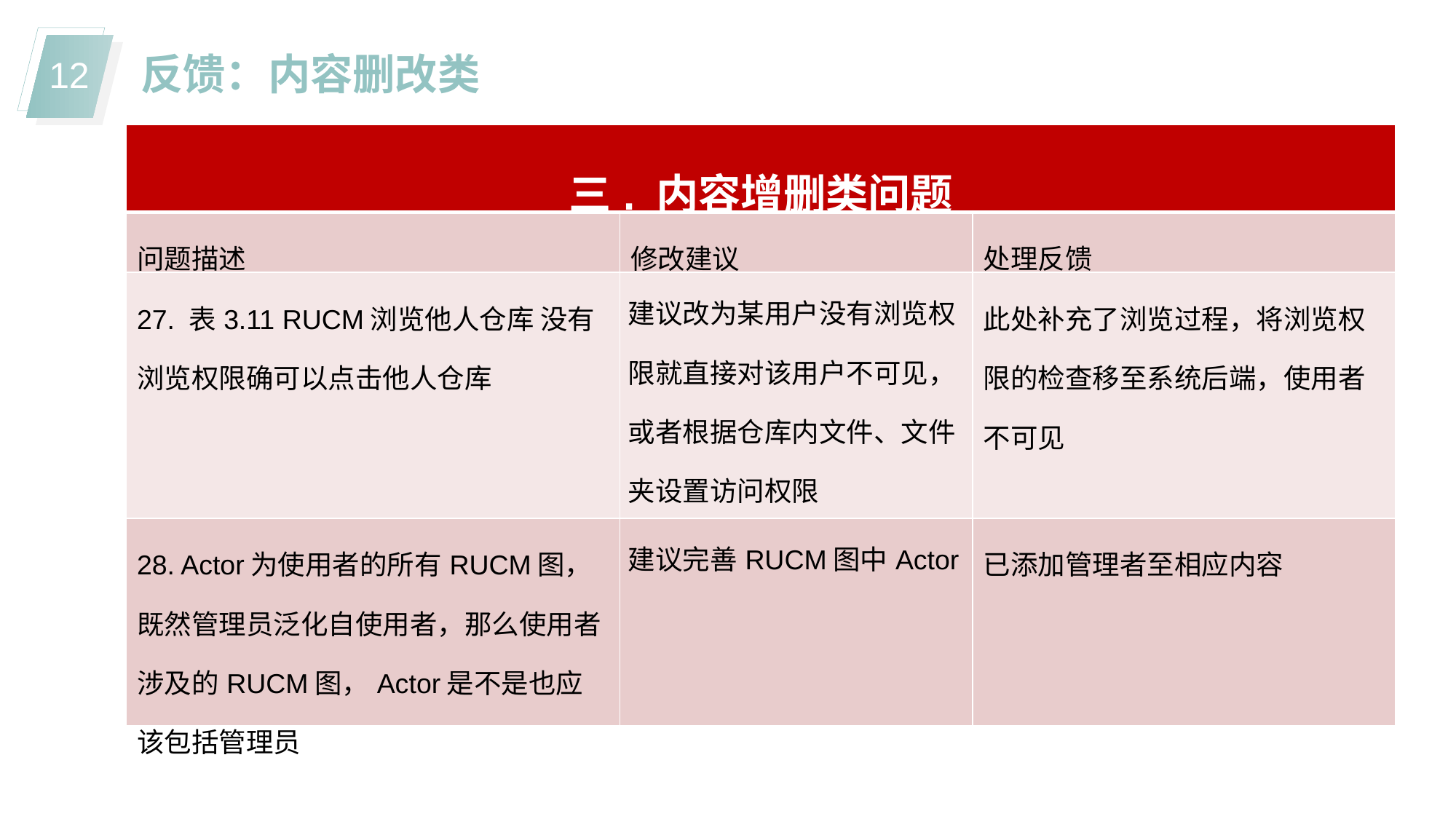

反馈：内容删改类
| 三. 内容增删类问题 |  |  |
| --- | --- | --- |
| 问题描述 | 修改建议 | 处理反馈 |
| 27. 表3.11 RUCM浏览他人仓库 没有浏览权限确可以点击他人仓库 | 建议改为某用户没有浏览权限就直接对该用户不可见，或者根据仓库内文件、文件夹设置访问权限 | 此处补充了浏览过程，将浏览权限的检查移至系统后端，使用者不可见 |
| 28. Actor为使用者的所有RUCM图，既然管理员泛化自使用者，那么使用者涉及的RUCM图，Actor是不是也应该包括管理员 | 建议完善RUCM图中Actor | 已添加管理者至相应内容 |